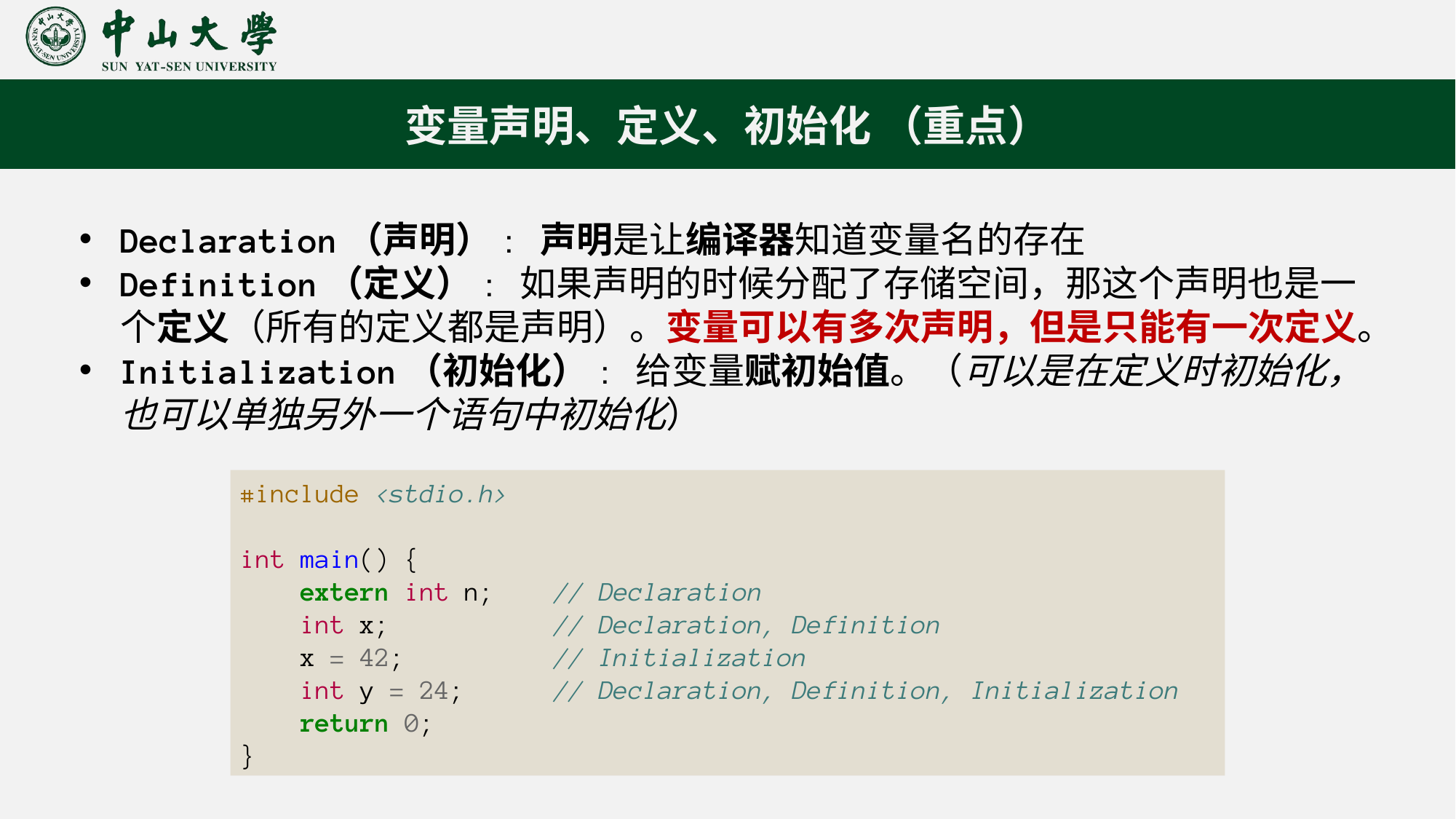

变量声明、定义、初始化 （重点）
Declaration（声明）: 声明是让编译器知道变量名的存在
Definition（定义）: 如果声明的时候分配了存储空间，那这个声明也是一个定义（所有的定义都是声明）。变量可以有多次声明，但是只能有一次定义。
Initialization（初始化）: 给变量赋初始值。（可以是在定义时初始化，也可以单独另外一个语句中初始化）
#include <stdio.h>

int main() {
    extern int n;    // Declaration
    int x;           // Declaration, Definition
    x = 42;          // Initialization
    int y = 24;      // Declaration, Definition, Initialization
    return 0;
}